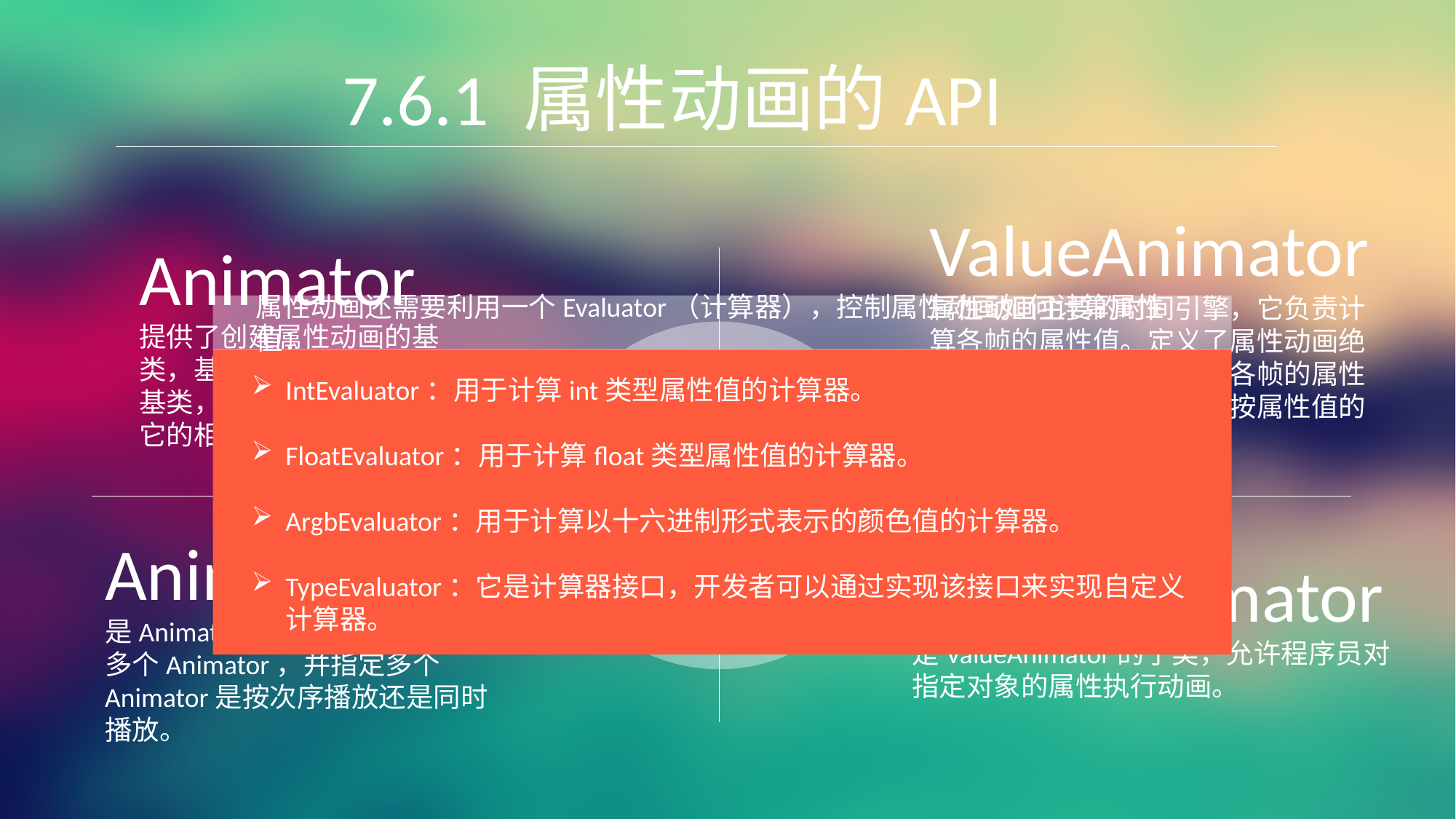

7.6.1 属性动画的API
ValueAnimator
属性动画主要的时间引擎，它负责计算各帧的属性值。定义了属性动画绝大部分的核心功能：计算各帧的属性值，负责处理更新事件，按属性值的类型控制计算规则。
Animator
提供了创建属性动画的基类，基本上不会直接使用该基类，只用于被继承并重写它的相关方法。
属性动画还需要利用一个Evaluator（计算器），控制属性动画如何计算属性值：

IntEvaluator：用于计算int类型属性值的计算器。

FloatEvaluator：用于计算float类型属性值的计算器。

ArgbEvaluator：用于计算以十六进制形式表示的颜色值的计算器。

TypeEvaluator：它是计算器接口，开发者可以通过实现该接口来实现自定义计算器。

属性动画的API

AnimatorSet
是Animator的子类，用于组合多个Animator，并指定多个Animator是按次序播放还是同时播放。
ObjectAnimator
是ValueAnimator的子类，允许程序员对指定对象的属性执行动画。